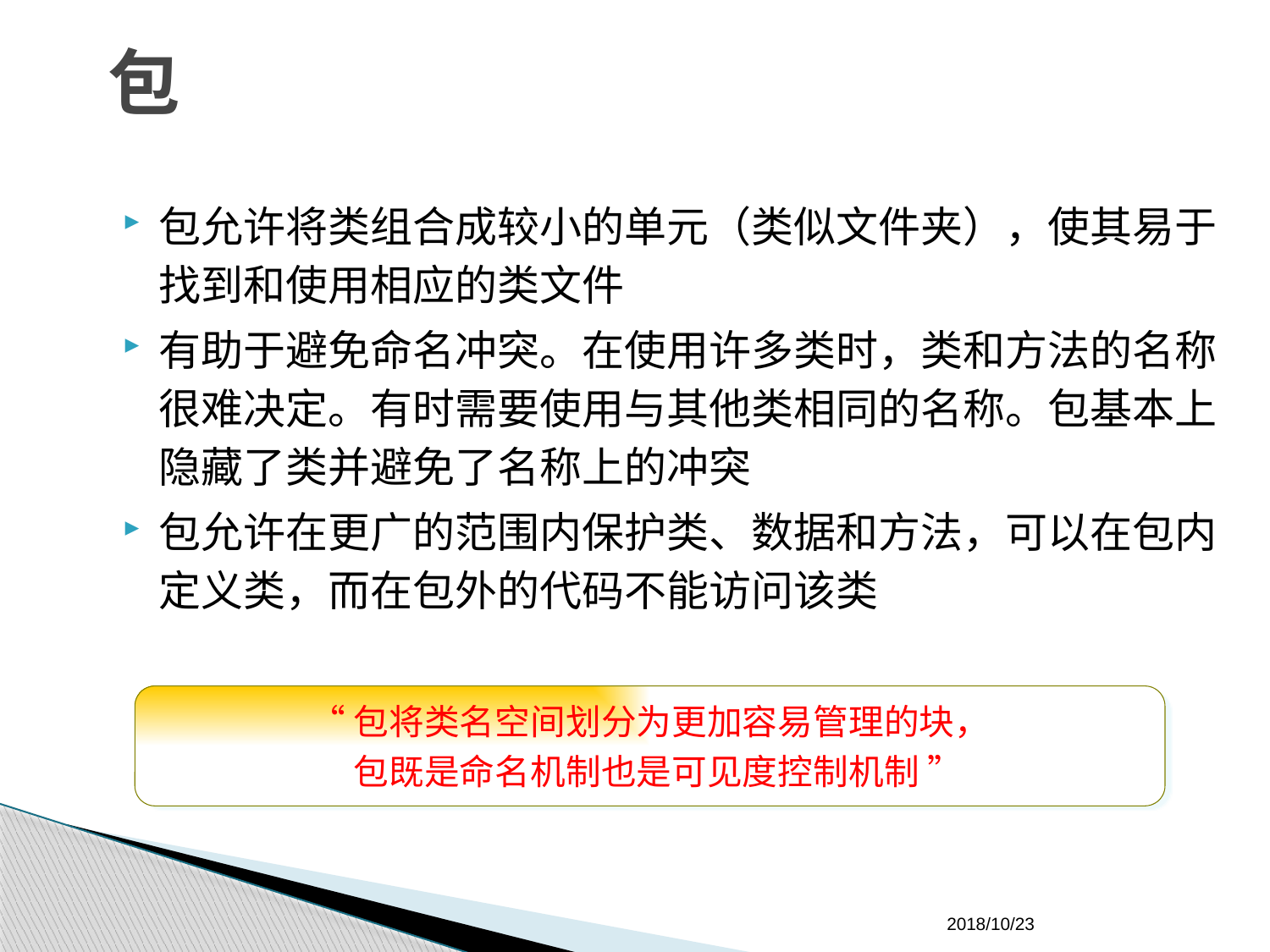

# 包
包允许将类组合成较小的单元（类似文件夹），使其易于找到和使用相应的类文件
有助于避免命名冲突。在使用许多类时，类和方法的名称很难决定。有时需要使用与其他类相同的名称。包基本上隐藏了类并避免了名称上的冲突
包允许在更广的范围内保护类、数据和方法，可以在包内定义类，而在包外的代码不能访问该类
“包将类名空间划分为更加容易管理的块，
 包既是命名机制也是可见度控制机制 ”
2018/10/23